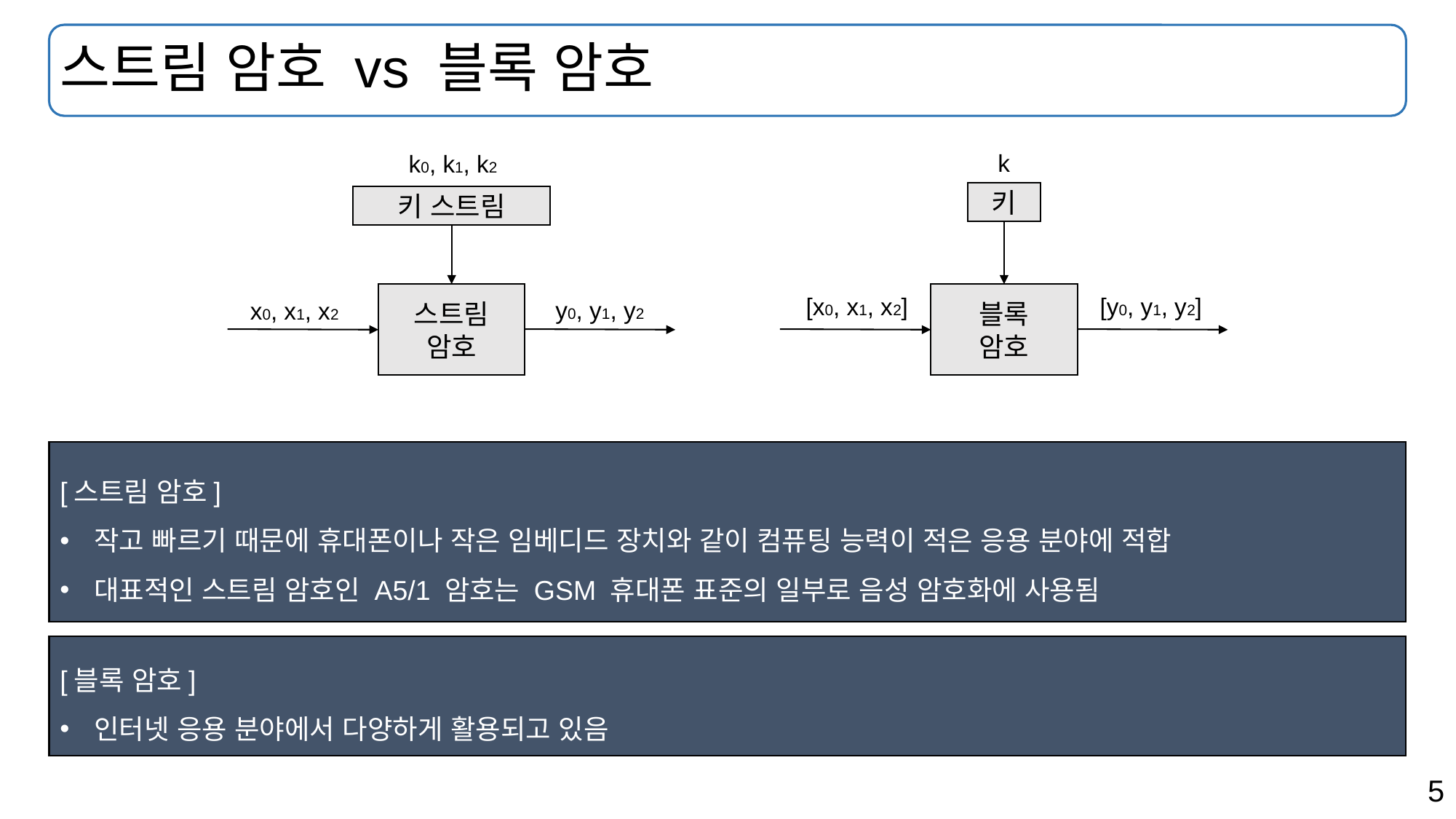

# 스트림 암호 vs 블록 암호
k
k0, k1, k2
키
블록
암호
키 스트림
스트림
암호
[x0, x1, x2]
[y0, y1, y2]
y0, y1, y2
x0, x1, x2
[스트림 암호]
작고 빠르기 때문에 휴대폰이나 작은 임베디드 장치와 같이 컴퓨팅 능력이 적은 응용 분야에 적합
대표적인 스트림 암호인 A5/1 암호는 GSM 휴대폰 표준의 일부로 음성 암호화에 사용됨
[블록 암호]
인터넷 응용 분야에서 다양하게 활용되고 있음